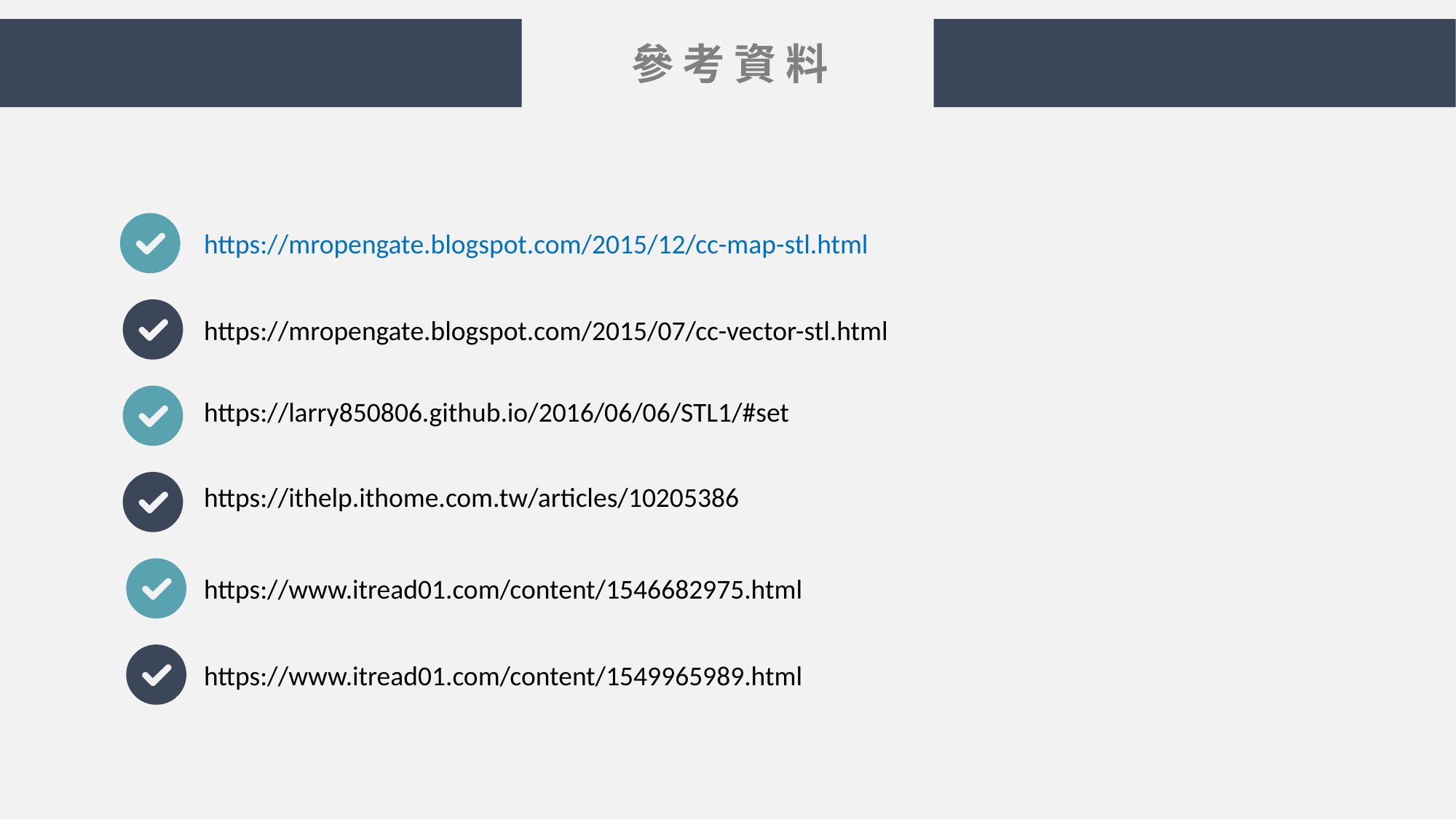

參考資料

https://mropengate.blogspot.com/2015/12/cc-map-stl.html

https://mropengate.blogspot.com/2015/07/cc-vector-stl.html

https://larry850806.github.io/2016/06/06/STL1/#set

https://ithelp.ithome.com.tw/articles/10205386

https://www.itread01.com/content/1546682975.html

https://www.itread01.com/content/1549965989.html